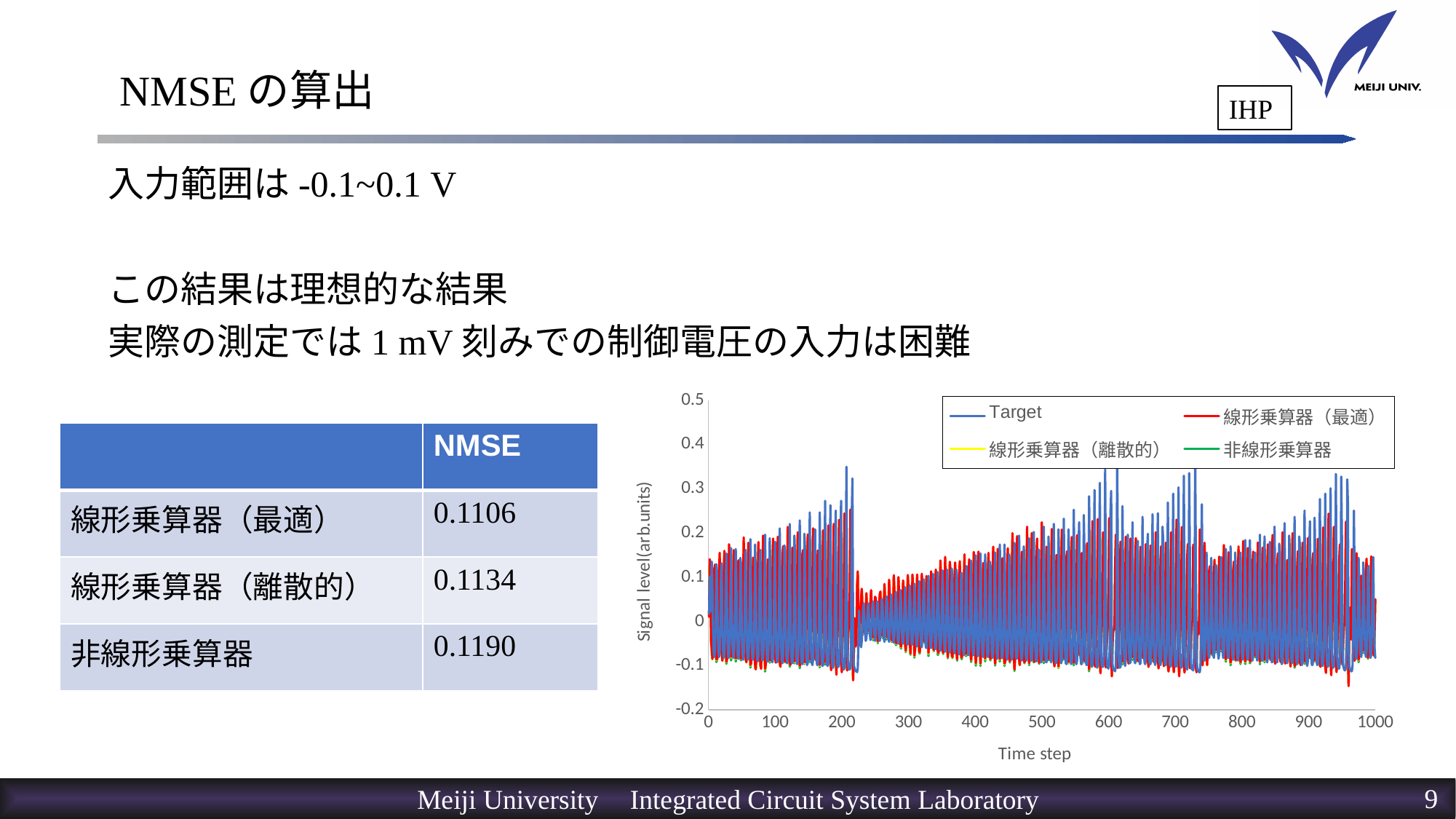

# NMSEの算出
IHP
入力範囲は-0.1~0.1 V

この結果は理想的な結果
実際の測定では1 mV刻みでの制御電圧の入力は困難

### Chart

| Category | Target | 線形乗算器（最適） | 線形乗算器（離散的） | 非線形乗算器 |
|---|---|---|---|---|
|  | NMSE |
| --- | --- |
| 線形乗算器（最適） | 0.1106 |
| 線形乗算器（離散的） | 0.1134 |
| 非線形乗算器 | 0.1190 |